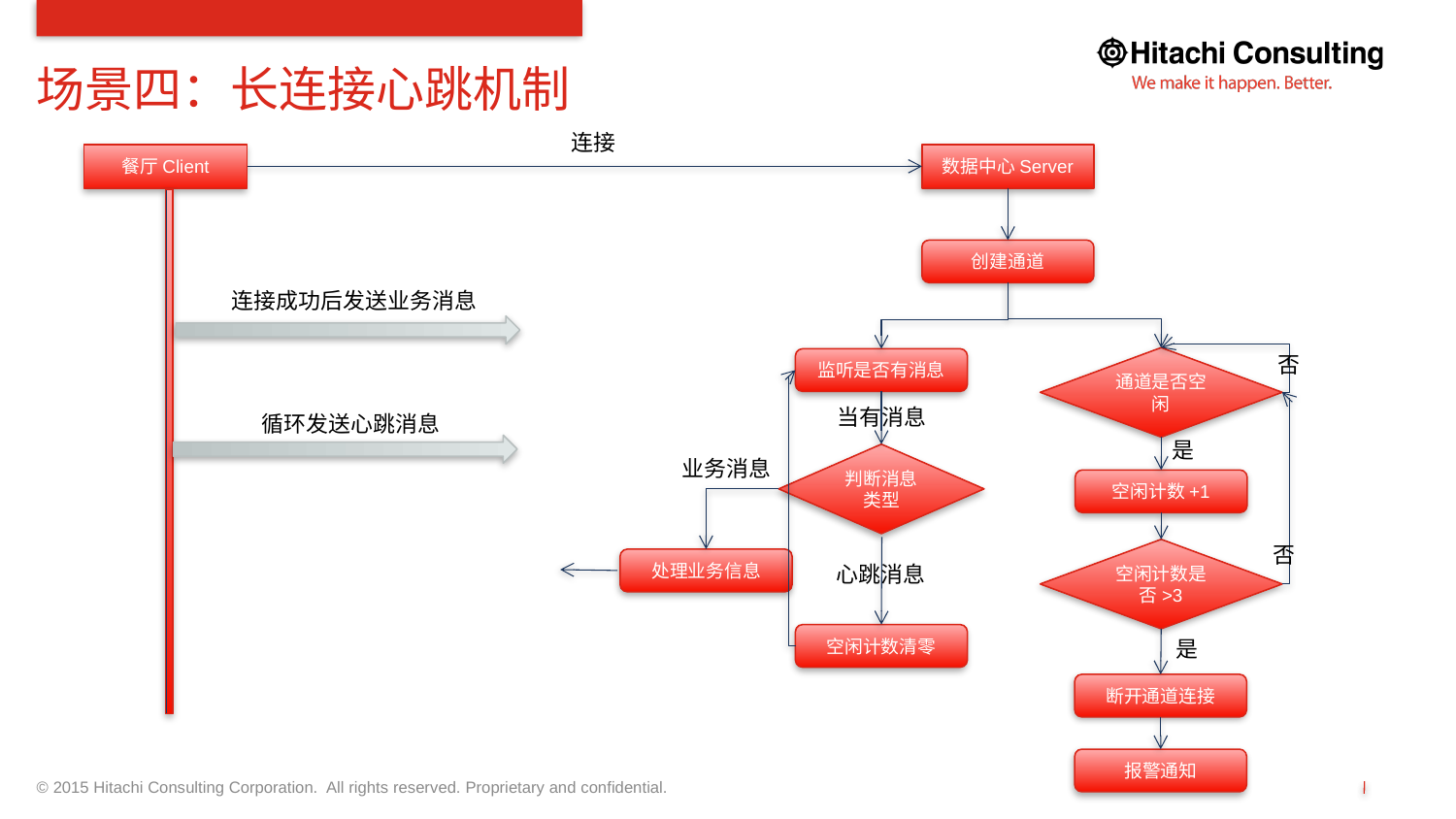

# 场景四：长连接心跳机制
连接
餐厅Client
数据中心Server

创建通道

连接成功后发送业务消息
否
通道是否空闲
监听是否有消息
当有消息
循环发送心跳消息
是
判断消息类型
业务消息
空闲计数+1
否
空闲计数是否>3
处理业务信息
心跳消息
空闲计数清零
是
断开通道连接
报警通知
16